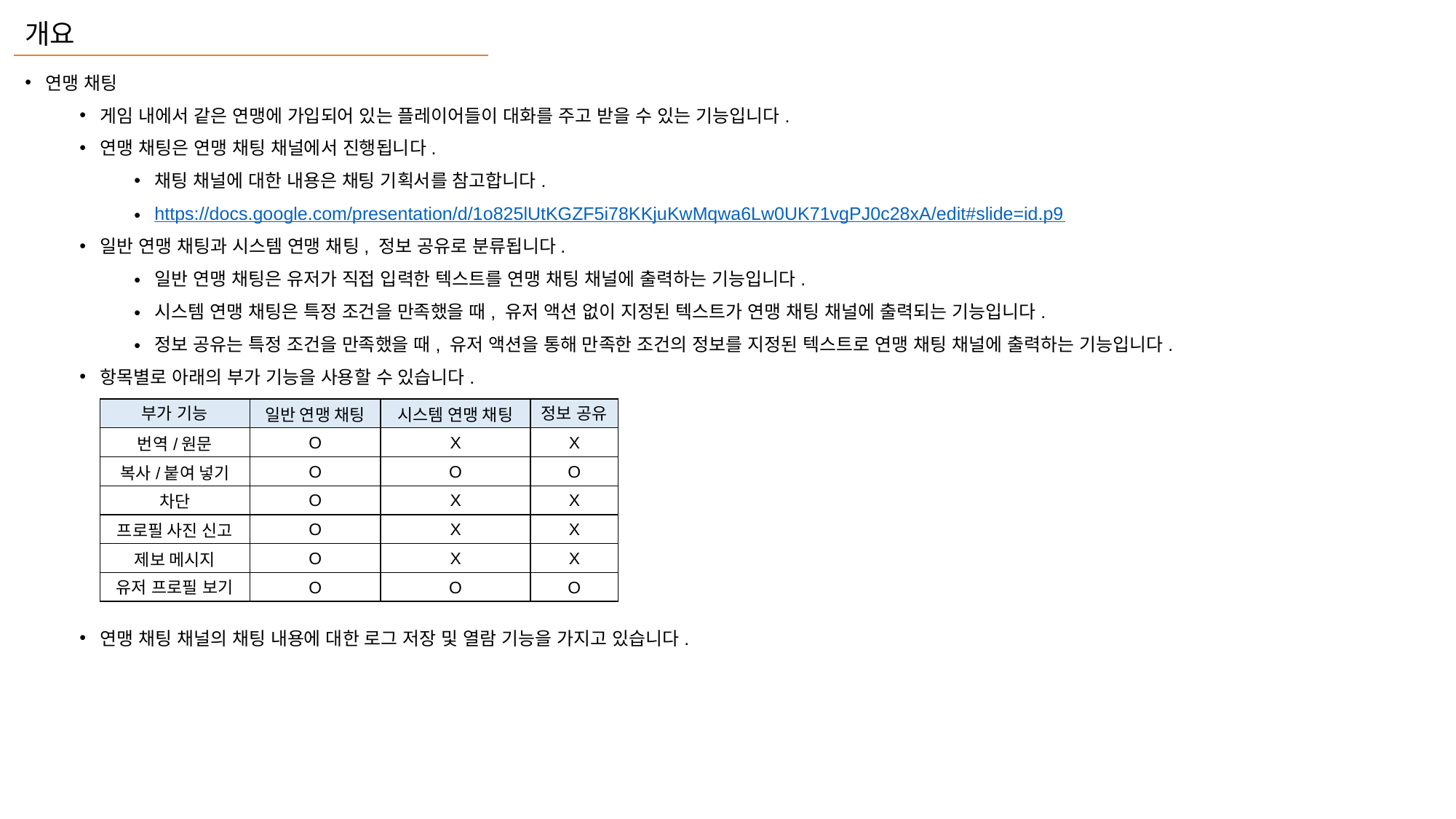

개요
연맹 채팅
게임 내에서 같은 연맹에 가입되어 있는 플레이어들이 대화를 주고 받을 수 있는 기능입니다.
연맹 채팅은 연맹 채팅 채널에서 진행됩니다.
채팅 채널에 대한 내용은 채팅 기획서를 참고합니다.
https://docs.google.com/presentation/d/1o825lUtKGZF5i78KKjuKwMqwa6Lw0UK71vgPJ0c28xA/edit#slide=id.p9
일반 연맹 채팅과 시스템 연맹 채팅, 정보 공유로 분류됩니다.
일반 연맹 채팅은 유저가 직접 입력한 텍스트를 연맹 채팅 채널에 출력하는 기능입니다.
시스템 연맹 채팅은 특정 조건을 만족했을 때, 유저 액션 없이 지정된 텍스트가 연맹 채팅 채널에 출력되는 기능입니다.
정보 공유는 특정 조건을 만족했을 때, 유저 액션을 통해 만족한 조건의 정보를 지정된 텍스트로 연맹 채팅 채널에 출력하는 기능입니다.
항목별로 아래의 부가 기능을 사용할 수 있습니다.

연맹 채팅 채널의 채팅 내용에 대한 로그 저장 및 열람 기능을 가지고 있습니다.
| 부가 기능 | 일반 연맹 채팅 | 시스템 연맹 채팅 | 정보 공유 |
| --- | --- | --- | --- |
| 번역/원문 | O | X | X |
| 복사/붙여 넣기 | O | O | O |
| 차단 | O | X | X |
| 프로필 사진 신고 | O | X | X |
| 제보 메시지 | O | X | X |
| 유저 프로필 보기 | O | O | O |